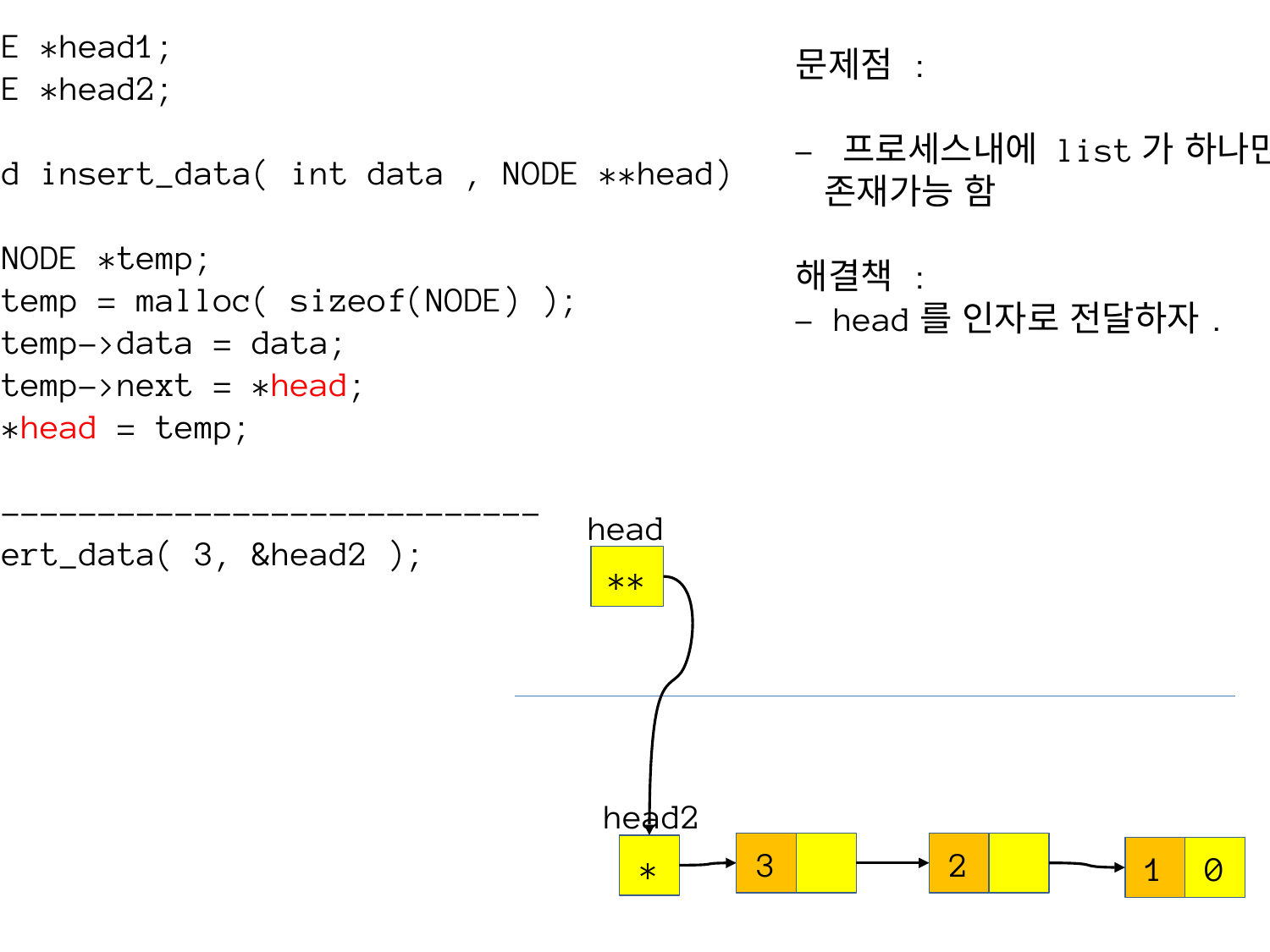

NODE *head1;
NODE *head2;

void insert_data( int data , NODE **head)
{
   NODE *temp;
   temp = malloc( sizeof(NODE) );
   temp->data = data;
   temp->next = *head;
   *head = temp;
}
//-----------------------------
insert_data( 3, &head2 );
문제점 :

- 프로세스내에 list가 하나만
  존재가능 함

해결책 :
- head를 인자로 전달하자.
head
**
head2
3

2

*
1
0